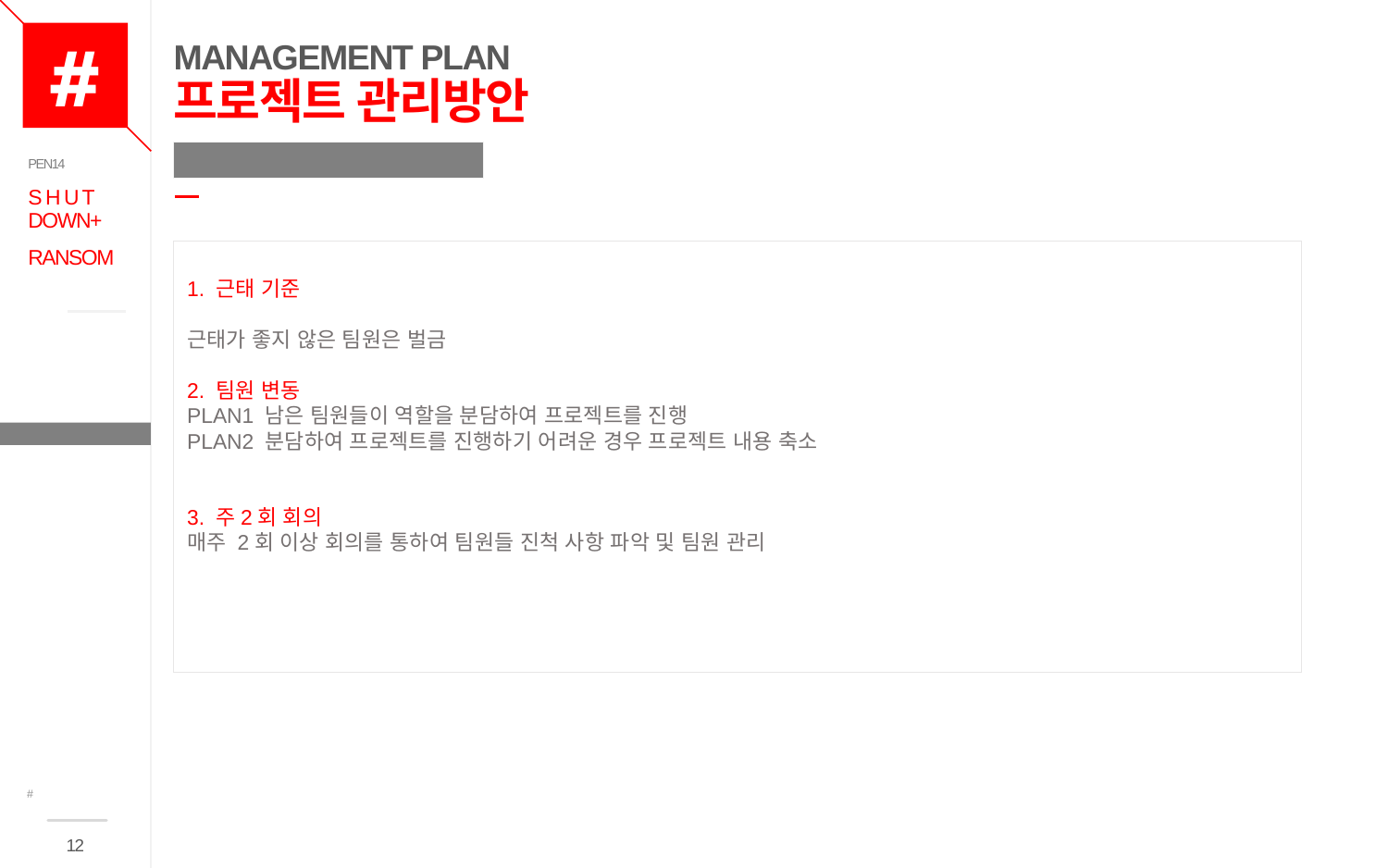

# MANAGEMENT PLAN 프로젝트 관리방안
03_ 팀원 관리
PEN14
S H U T   DOWN+
RANSOM

1. 근태 기준

근태가 좋지 않은 팀원은 벌금

2. 팀원 변동
PLAN1 남은 팀원들이 역할을 분담하여 프로젝트를 진행
PLAN2 분담하여 프로젝트를 진행하기 어려운 경우 프로젝트 내용 축소

3. 주2회 회의
매주 2회 이상 회의를 통하여 팀원들 진척 사항 파악 및 팀원 관리

CONTENTS
#
12